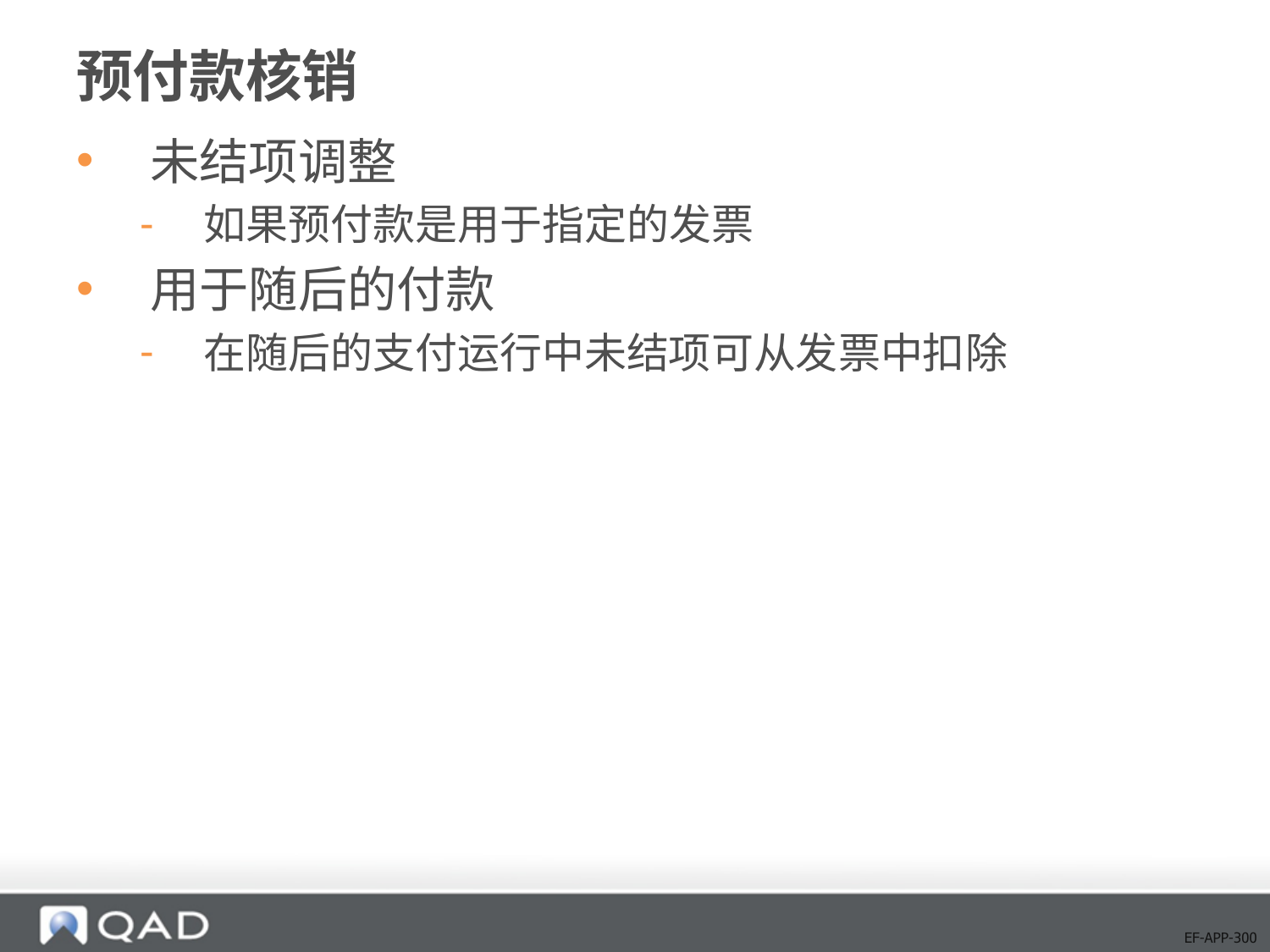

# 预付款核销
未结项调整
如果预付款是用于指定的发票
用于随后的付款
在随后的支付运行中未结项可从发票中扣除

EF-APP-300